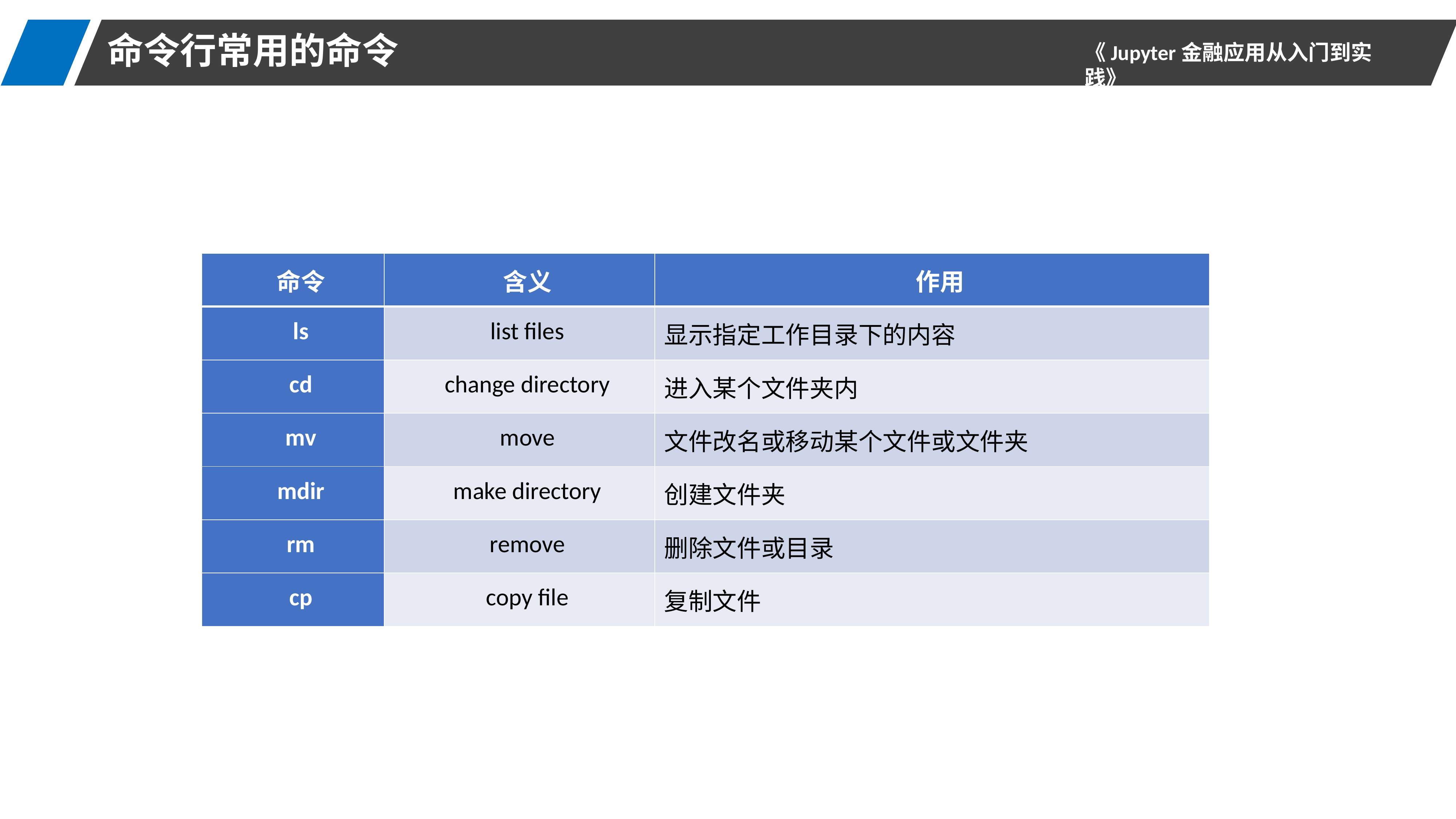

命令行常用的命令
| 命令 | 含义 | 作用 |
| --- | --- | --- |
| ls | list files | 显示指定工作目录下的内容 |
| cd | change directory | 进入某个文件夹内 |
| mv | move | 文件改名或移动某个文件或文件夹 |
| mdir | make directory | 创建文件夹 |
| rm | remove | 删除文件或目录 |
| cp | copy file | 复制文件 |